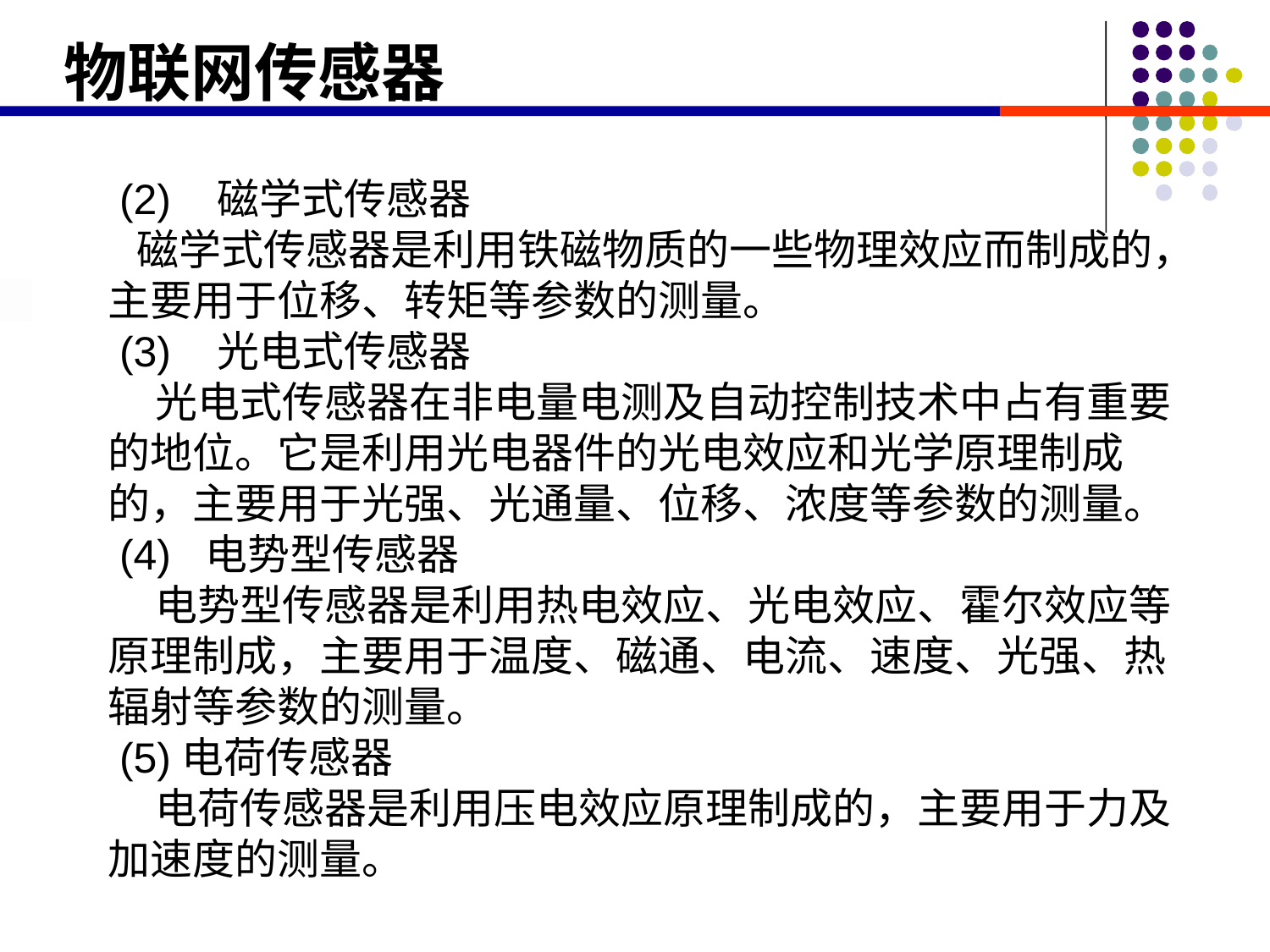

物联网传感器

 (2)   磁学式传感器
  磁学式传感器是利用铁磁物质的一些物理效应而制成的，主要用于位移、转矩等参数的测量。
 (3)   光电式传感器
    光电式传感器在非电量电测及自动控制技术中占有重要的地位。它是利用光电器件的光电效应和光学原理制成的，主要用于光强、光通量、位移、浓度等参数的测量。
 (4)  电势型传感器
    电势型传感器是利用热电效应、光电效应、霍尔效应等原理制成，主要用于温度、磁通、电流、速度、光强、热辐射等参数的测量。
 (5)电荷传感器
    电荷传感器是利用压电效应原理制成的，主要用于力及加速度的测量。